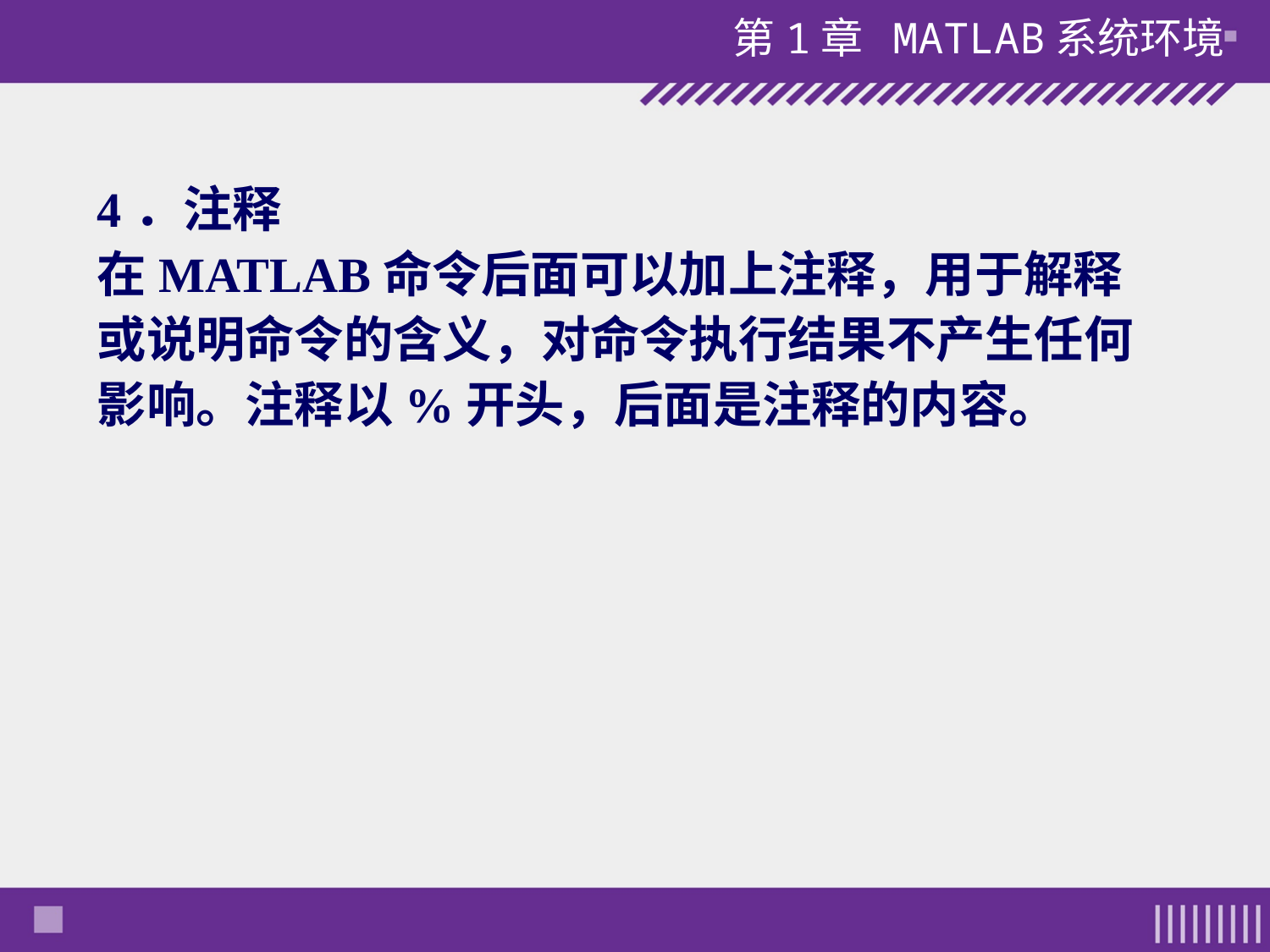

4．注释
在MATLAB命令后面可以加上注释，用于解释或说明命令的含义，对命令执行结果不产生任何影响。注释以%开头，后面是注释的内容。